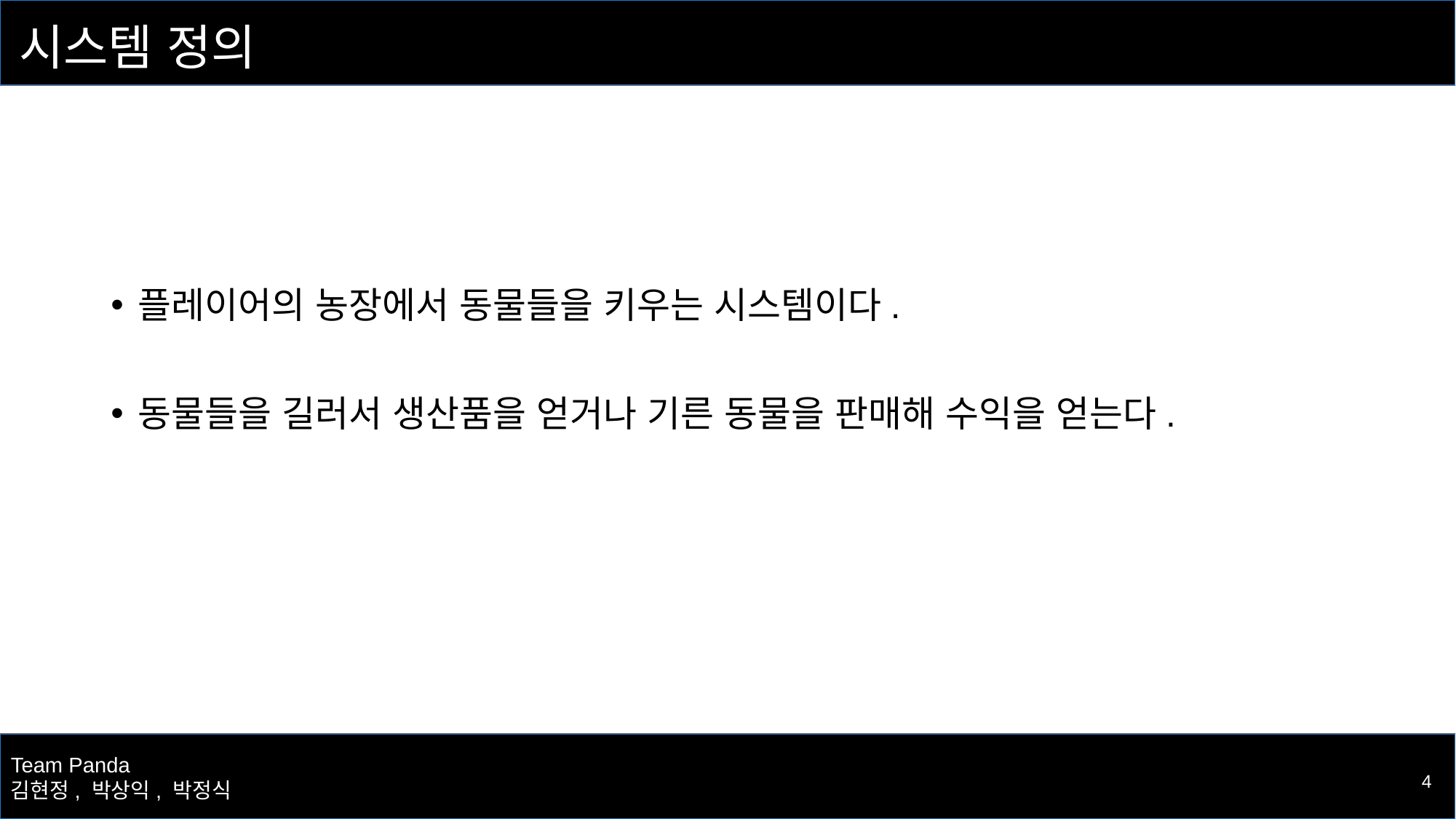

# 시스템 정의

플레이어의 농장에서 동물들을 키우는 시스템이다.

동물들을 길러서 생산품을 얻거나 기른 동물을 판매해 수익을 얻는다.